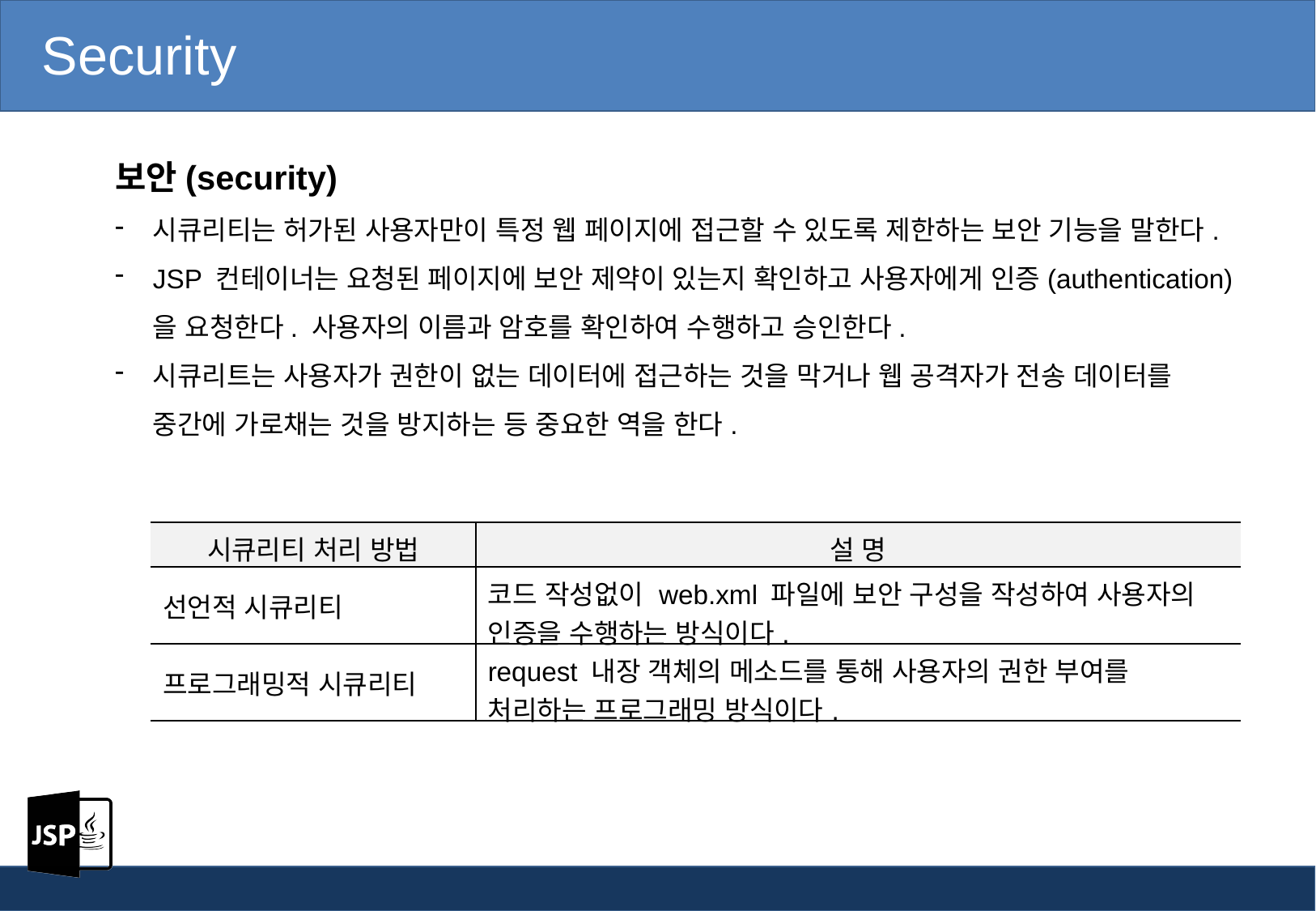

Security
보안(security)
시큐리티는 허가된 사용자만이 특정 웹 페이지에 접근할 수 있도록 제한하는 보안 기능을 말한다.
JSP 컨테이너는 요청된 페이지에 보안 제약이 있는지 확인하고 사용자에게 인증(authentication)을 요청한다. 사용자의 이름과 암호를 확인하여 수행하고 승인한다.
시큐리트는 사용자가 권한이 없는 데이터에 접근하는 것을 막거나 웹 공격자가 전송 데이터를 중간에 가로채는 것을 방지하는 등 중요한 역을 한다.
| 시큐리티 처리 방법 | 설 명 |
| --- | --- |
| 선언적 시큐리티 | 코드 작성없이 web.xml 파일에 보안 구성을 작성하여 사용자의 인증을 수행하는 방식이다. |
| 프로그래밍적 시큐리티 | request 내장 객체의 메소드를 통해 사용자의 권한 부여를 처리하는 프로그래밍 방식이다. |